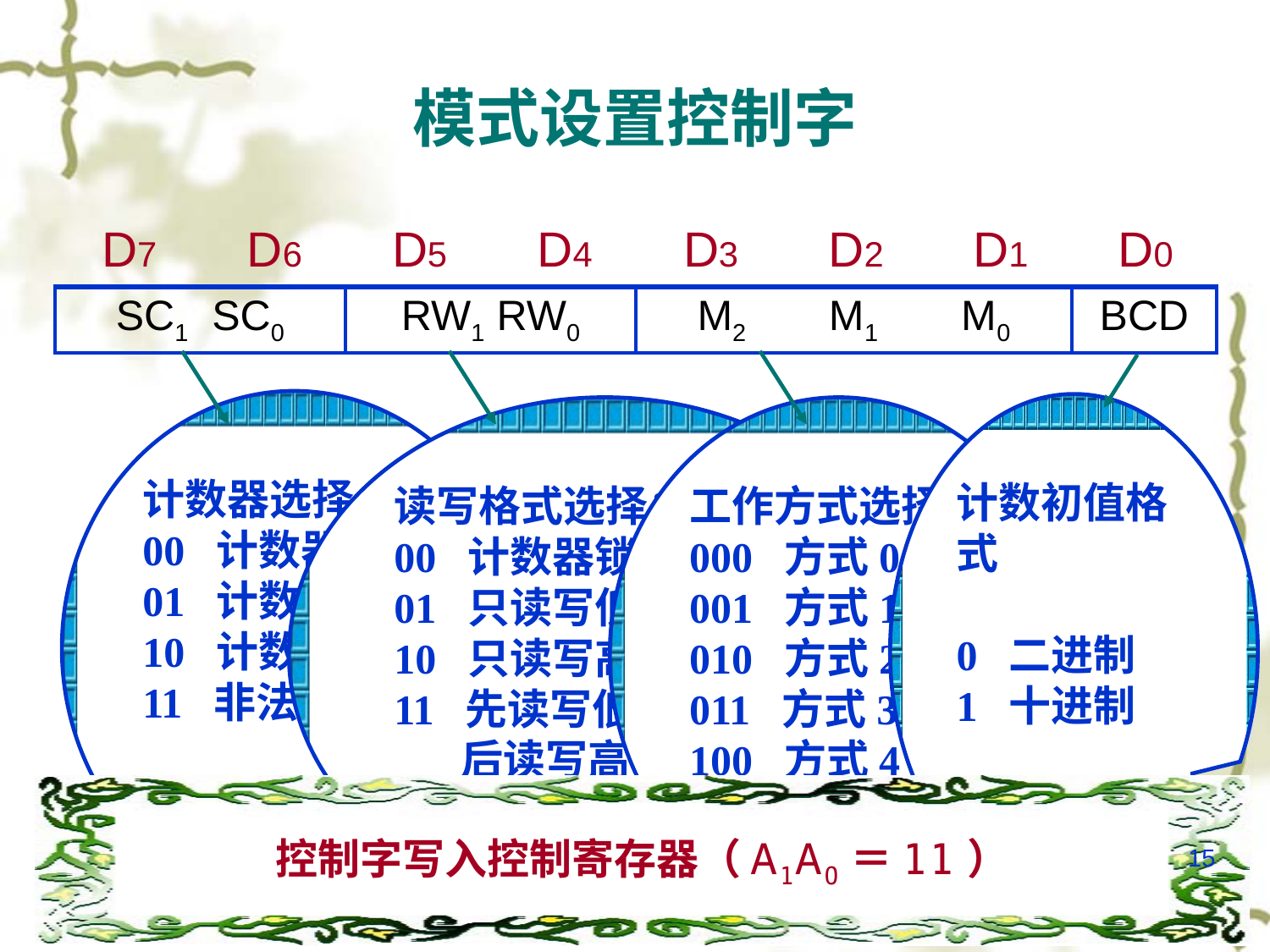

# 模式设置控制字
| D7 | D6 | D5 | D4 | D3 | D2 | D1 | D0 |
| --- | --- | --- | --- | --- | --- | --- | --- |
| SC1 SC0 | RW1 RW0 | M2 M1 M0 | BCD |
| --- | --- | --- | --- |

计数器选择：
00  计数器0
01  计数器1
10  计数器2
11  非法
计数初值格式

0  二进制
1  十进制
读写格式选择：
00  计数器锁存命令
01  只读写低字节
10  只读写高字节
11  先读写低字节
      后读写高字节
工作方式选择
000  方式0
001  方式1
010  方式2
011  方式3
100  方式4
101  方式5
控制字写入控制寄存器（A1A0＝11）
15